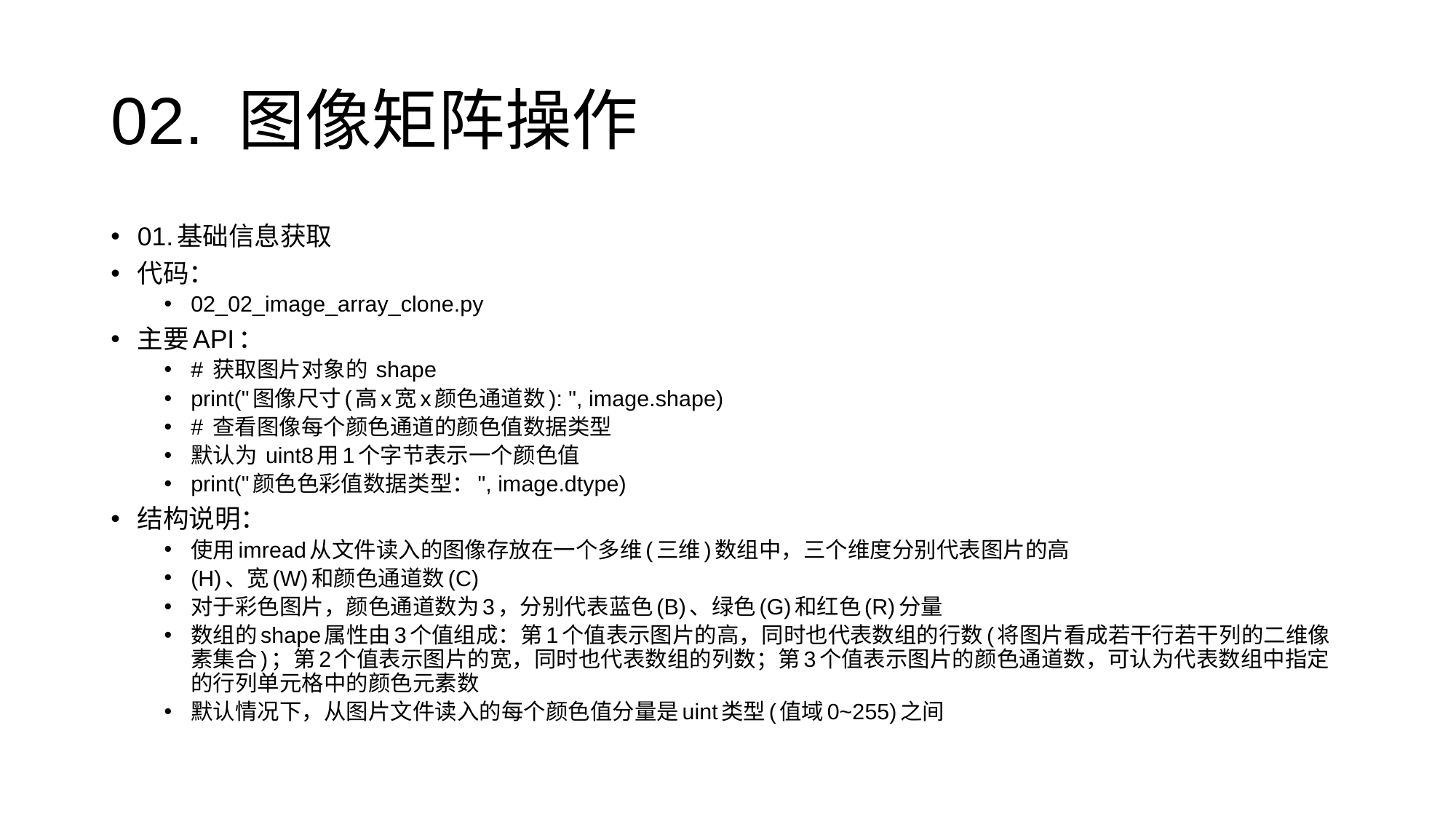

# 02. 图像矩阵操作
01.基础信息获取
代码：
02_02_image_array_clone.py
主要API：
# 获取图片对象的 shape
print("图像尺寸(高x宽x颜色通道数): ", image.shape)
# 查看图像每个颜色通道的颜色值数据类型
默认为 uint8用1个字节表示一个颜色值
print("颜色色彩值数据类型：", image.dtype)
结构说明：
使用imread从文件读入的图像存放在一个多维(三维)数组中，三个维度分别代表图片的高
(H)、宽(W)和颜色通道数(C)
对于彩色图片，颜色通道数为3，分别代表蓝色(B)、绿色(G)和红色(R)分量
数组的shape属性由3个值组成：第1个值表示图片的高，同时也代表数组的行数(将图片看成若干行若干列的二维像素集合)；第2个值表示图片的宽，同时也代表数组的列数；第3个值表示图片的颜色通道数，可认为代表数组中指定的行列单元格中的颜色元素数
默认情况下，从图片文件读入的每个颜色值分量是uint类型(值域0~255)之间